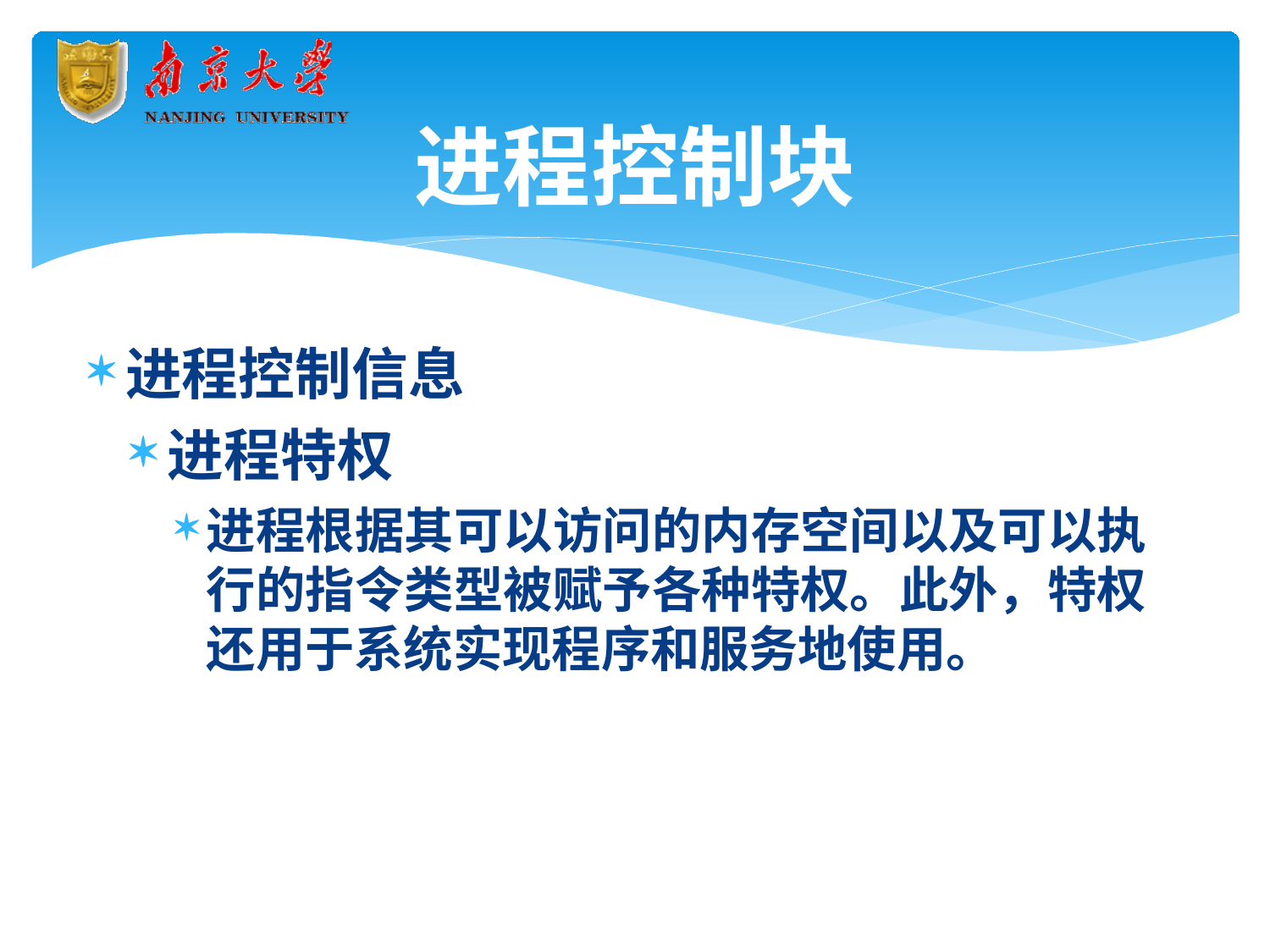

# 进程控制块
进程控制信息
进程特权
进程根据其可以访问的内存空间以及可以执 行的指令类型被赋予各种特权。此外，特权 还用于系统实现程序和服务地使用。